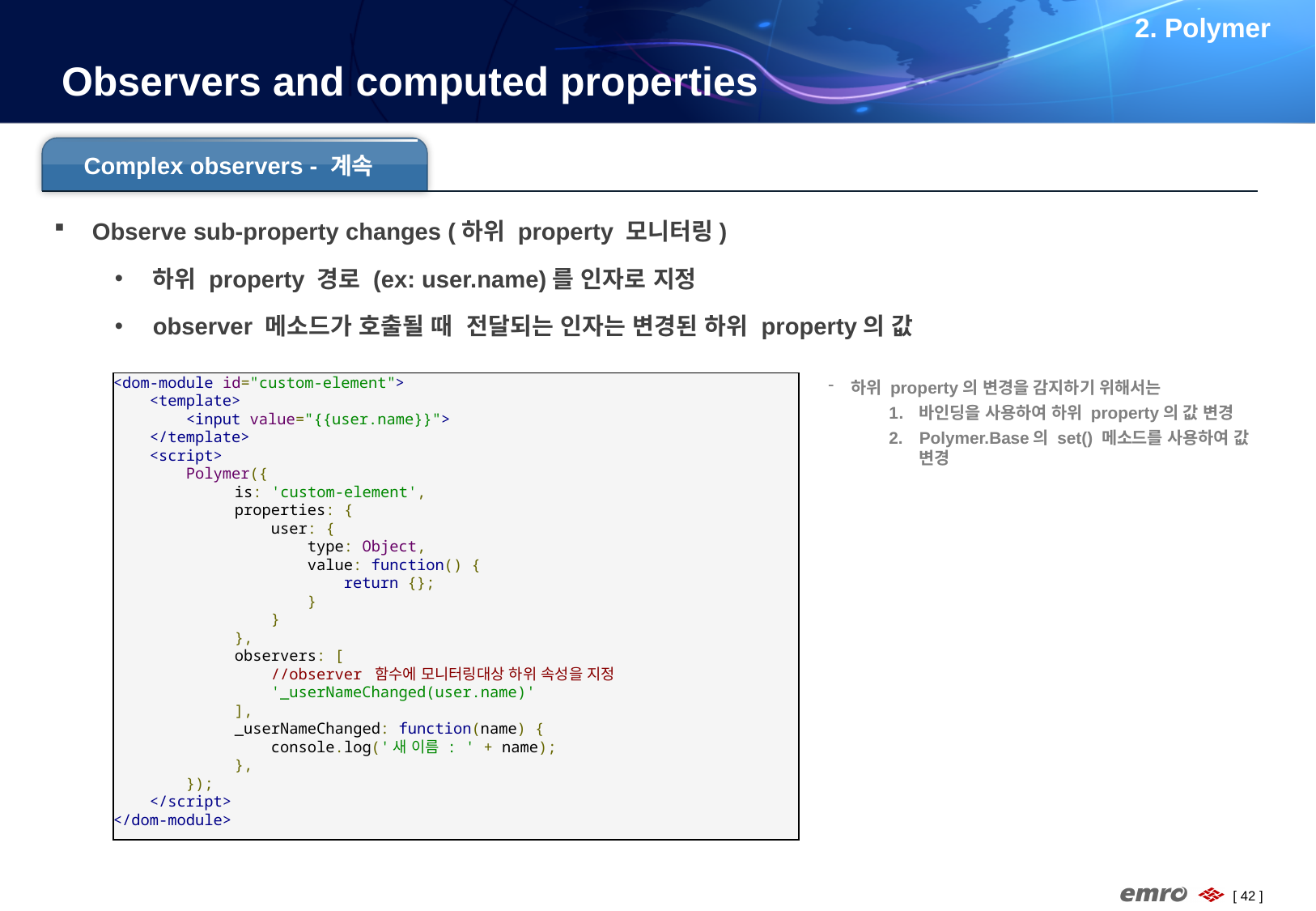

2. Polymer
# Observers and computed properties

Complex observers - 계속
Observe sub-property changes (하위 property 모니터링)
하위 property 경로 (ex: user.name)를 인자로 지정
observer 메소드가 호출될 때  전달되는 인자는 변경된 하위 property의 값
<dom-module id="custom-element">
    <template>
        <input value="{{user.name}}">
    </template>
    <script>
        Polymer({
	is: 'custom-element',
	properties: {
	    user: {
	        type: Object,
	        value: function() {
	            return {};
	        }
	    }
	},
	observers: [
	    //observer 함수에 모니터링대상 하위 속성을 지정
	    '_userNameChanged(user.name)'
	],
	_userNameChanged: function(name) {
	    console.log('새 이름 : ' + name);
	},
        });
    </script>
</dom-module>
하위 property의 변경을 감지하기 위해서는
바인딩을 사용하여 하위 property의 값 변경
Polymer.Base의 set() 메소드를 사용하여 값 변경